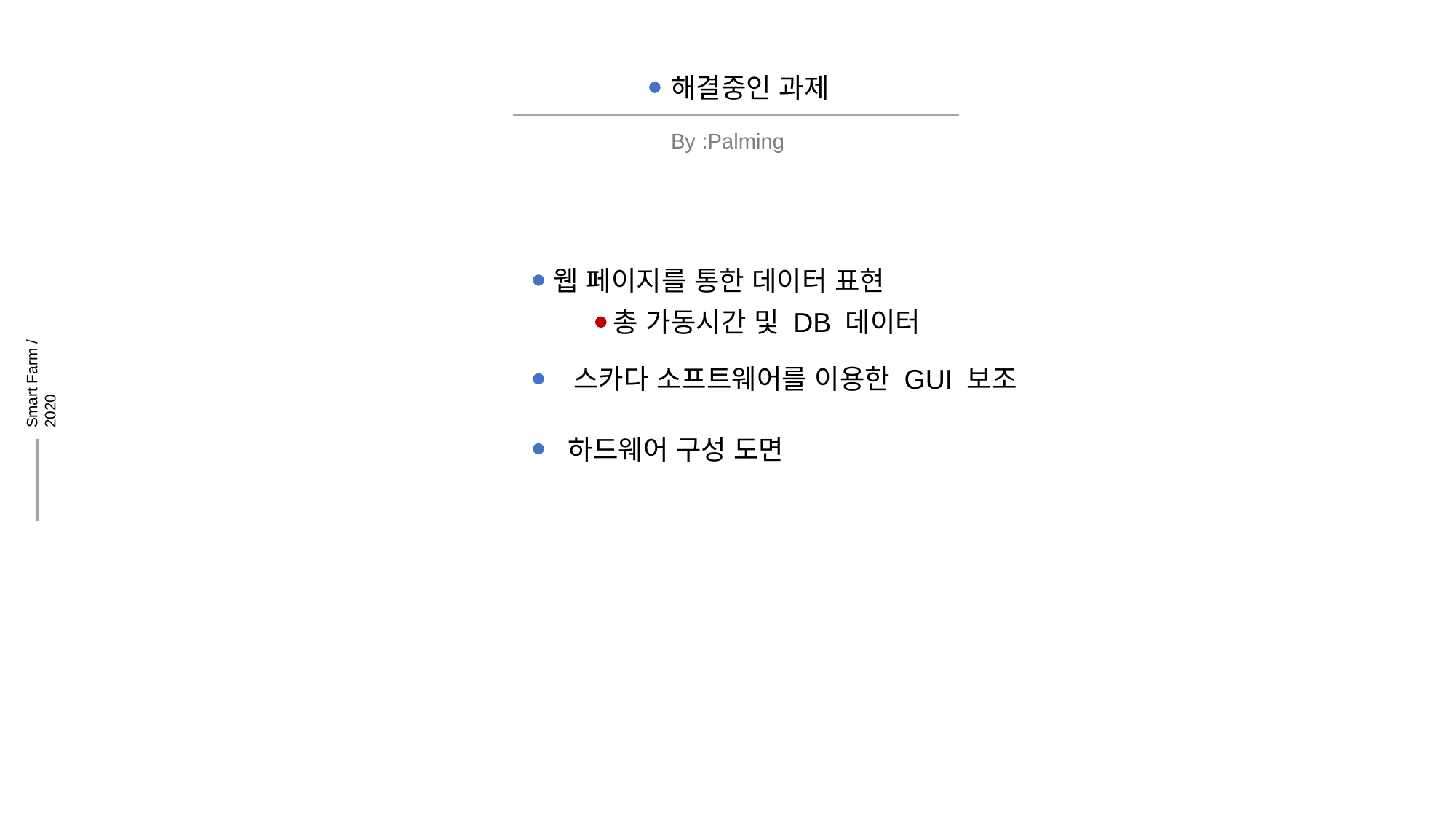

By :Palming

해결중인 과제
웹 페이지를 통한 데이터 표현

Smart Farm /   2020
총 가동시간 및 DB 데이터

스카다 소프트웨어를 이용한 GUI 보조

하드웨어 구성 도면